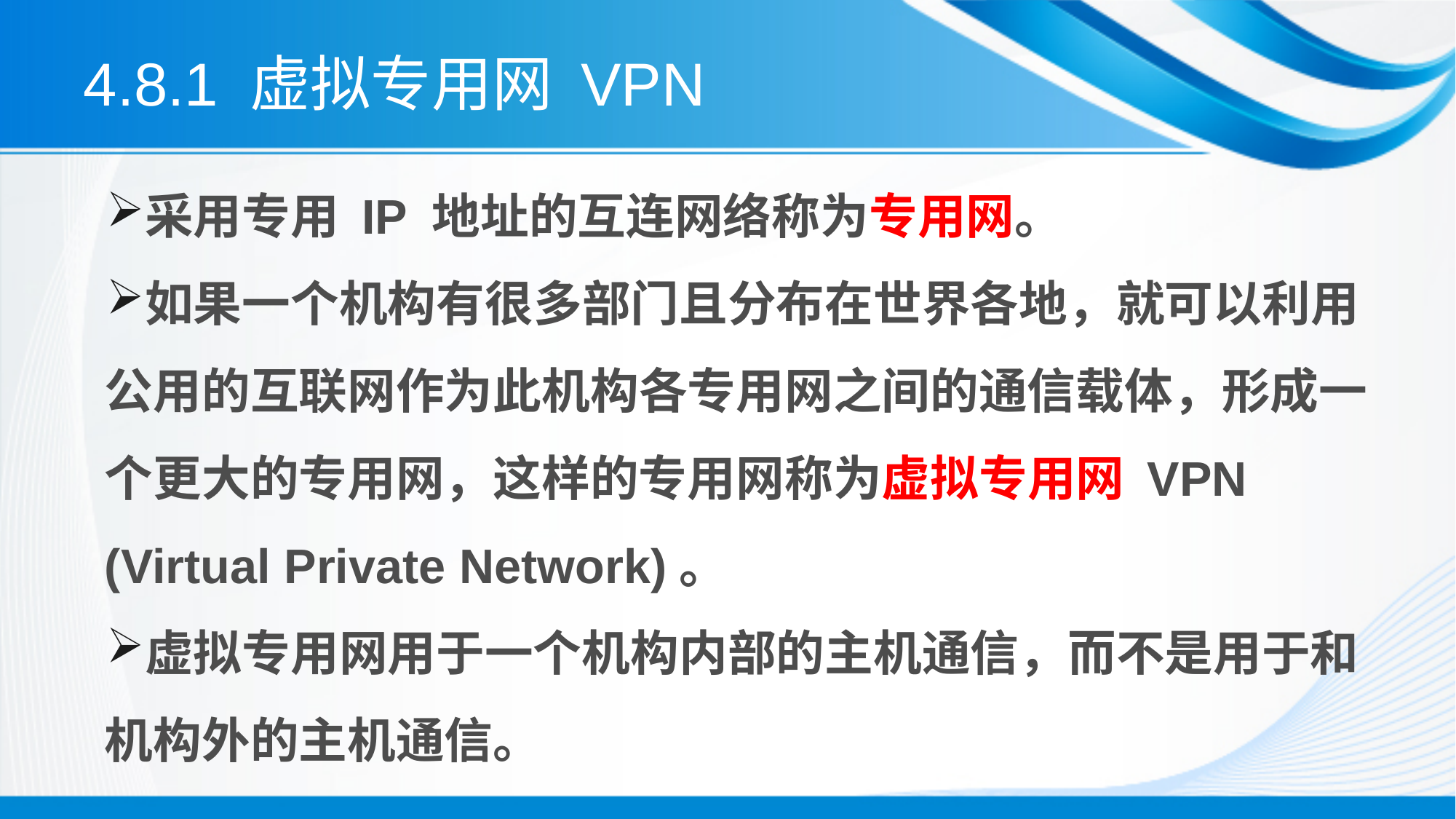

# 4.8.1 虚拟专用网 VPN
采用专用 IP 地址的互连网络称为专用网。
如果一个机构有很多部门且分布在世界各地，就可以利用公用的互联网作为此机构各专用网之间的通信载体，形成一个更大的专用网，这样的专用网称为虚拟专用网 VPN (Virtual Private Network)。
虚拟专用网用于一个机构内部的主机通信，而不是用于和机构外的主机通信。